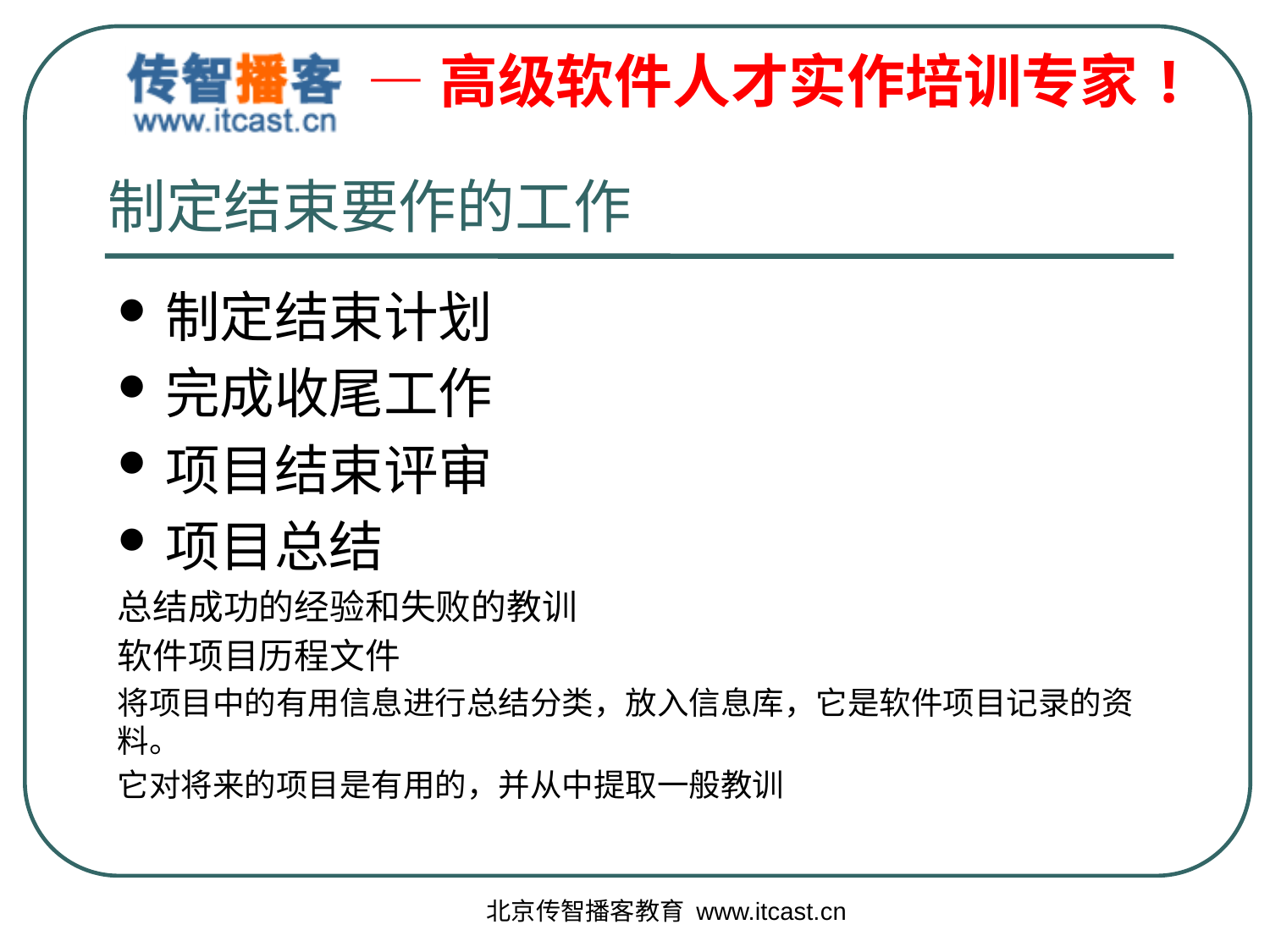

# 制定结束要作的工作
制定结束计划
完成收尾工作
项目结束评审
项目总结
总结成功的经验和失败的教训
软件项目历程文件
将项目中的有用信息进行总结分类，放入信息库，它是软件项目记录的资料。
它对将来的项目是有用的，并从中提取一般教训

北京传智播客教育 www.itcast.cn